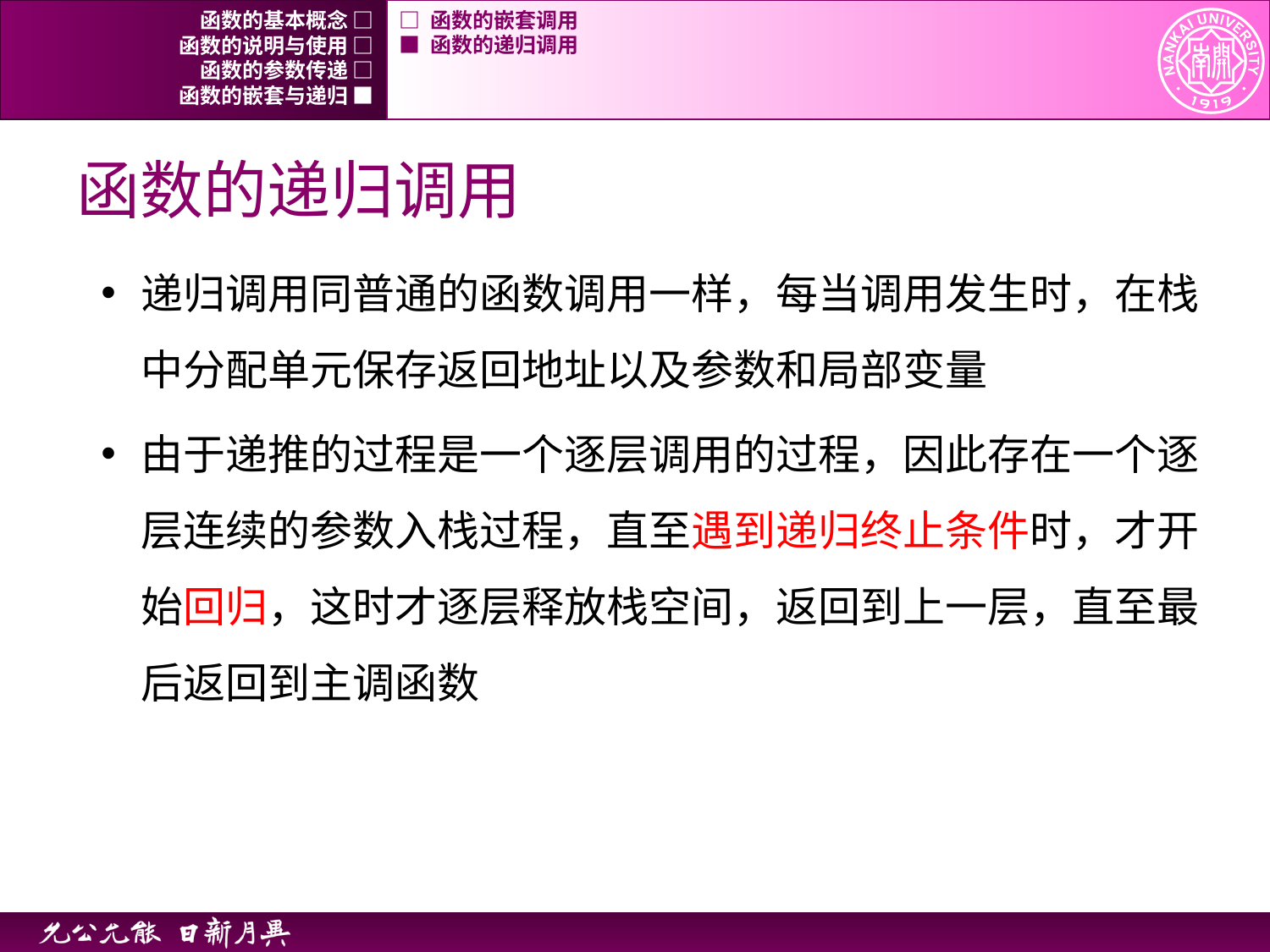

函数的基本概念 □
□ 函数的嵌套调用
函数的说明与使用 □
■ 函数的递归调用
函数的参数传递 □

函数的嵌套与递归 ■

# 函数的递归调用
递归调用同普通的函数调用一样，每当调用发生时，在栈中分配单元保存返回地址以及参数和局部变量
由于递推的过程是一个逐层调用的过程，因此存在一个逐层连续的参数入栈过程，直至遇到递归终止条件时，才开始回归，这时才逐层释放栈空间，返回到上一层，直至最后返回到主调函数